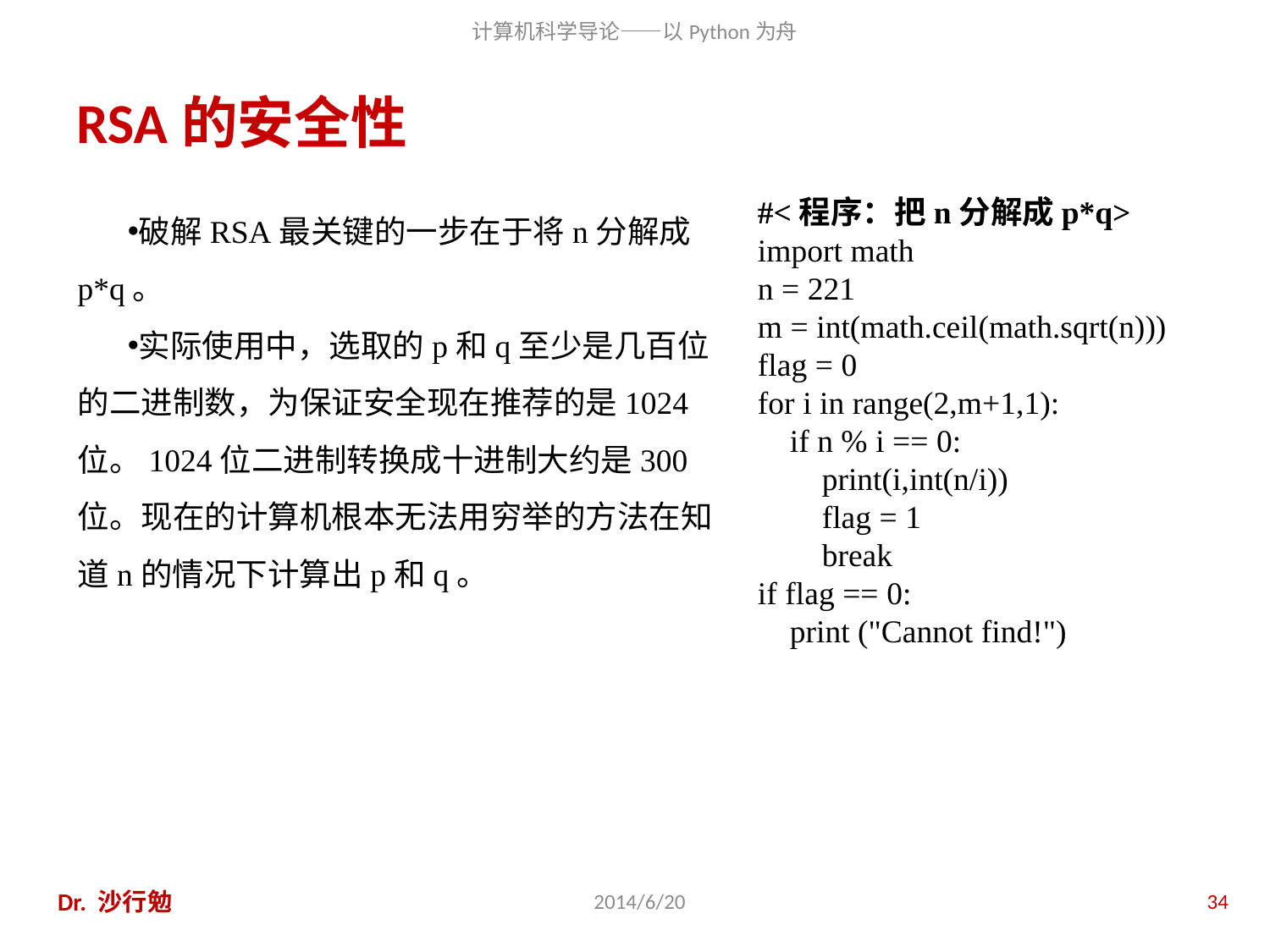

# RSA的安全性
破解RSA最关键的一步在于将n分解成p*q。
实际使用中，选取的p和q至少是几百位的二进制数，为保证安全现在推荐的是1024位。1024位二进制转换成十进制大约是300位。现在的计算机根本无法用穷举的方法在知道n的情况下计算出p和q。
#<程序：把n分解成p*q>
import math
n = 221
m = int(math.ceil(math.sqrt(n)))
flag = 0
for i in range(2,m+1,1):
    if n % i == 0:
        print(i,int(n/i))
        flag = 1
        break
if flag == 0:
    print ("Cannot find!")

Dr. 沙行勉
2014/6/20
34